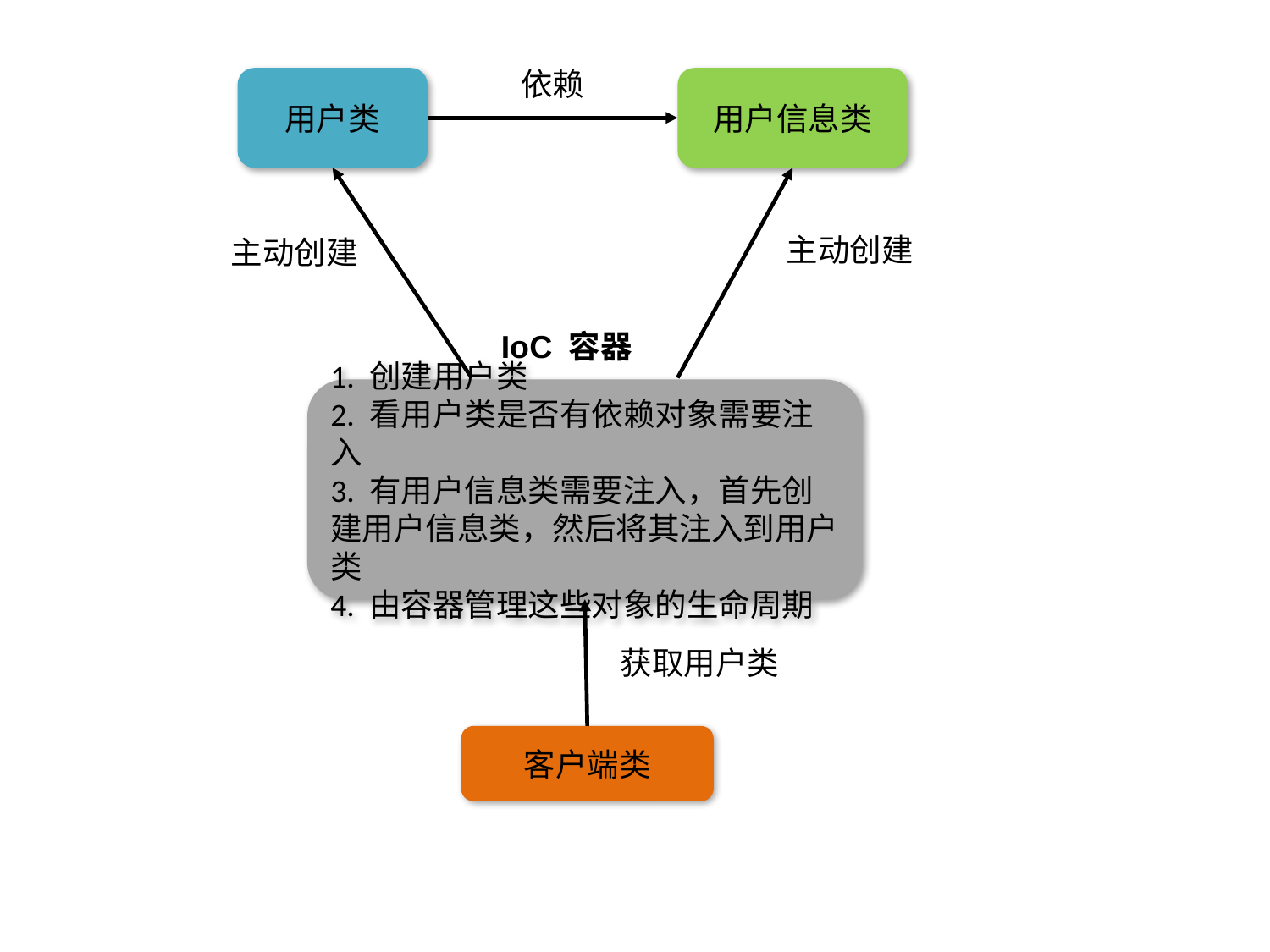

依赖
用户类
用户信息类
主动创建
主动创建
IoC 容器
1. 创建用户类
2. 看用户类是否有依赖对象需要注入
3. 有用户信息类需要注入，首先创建用户信息类，然后将其注入到用户类
4. 由容器管理这些对象的生命周期
获取用户类
客户端类